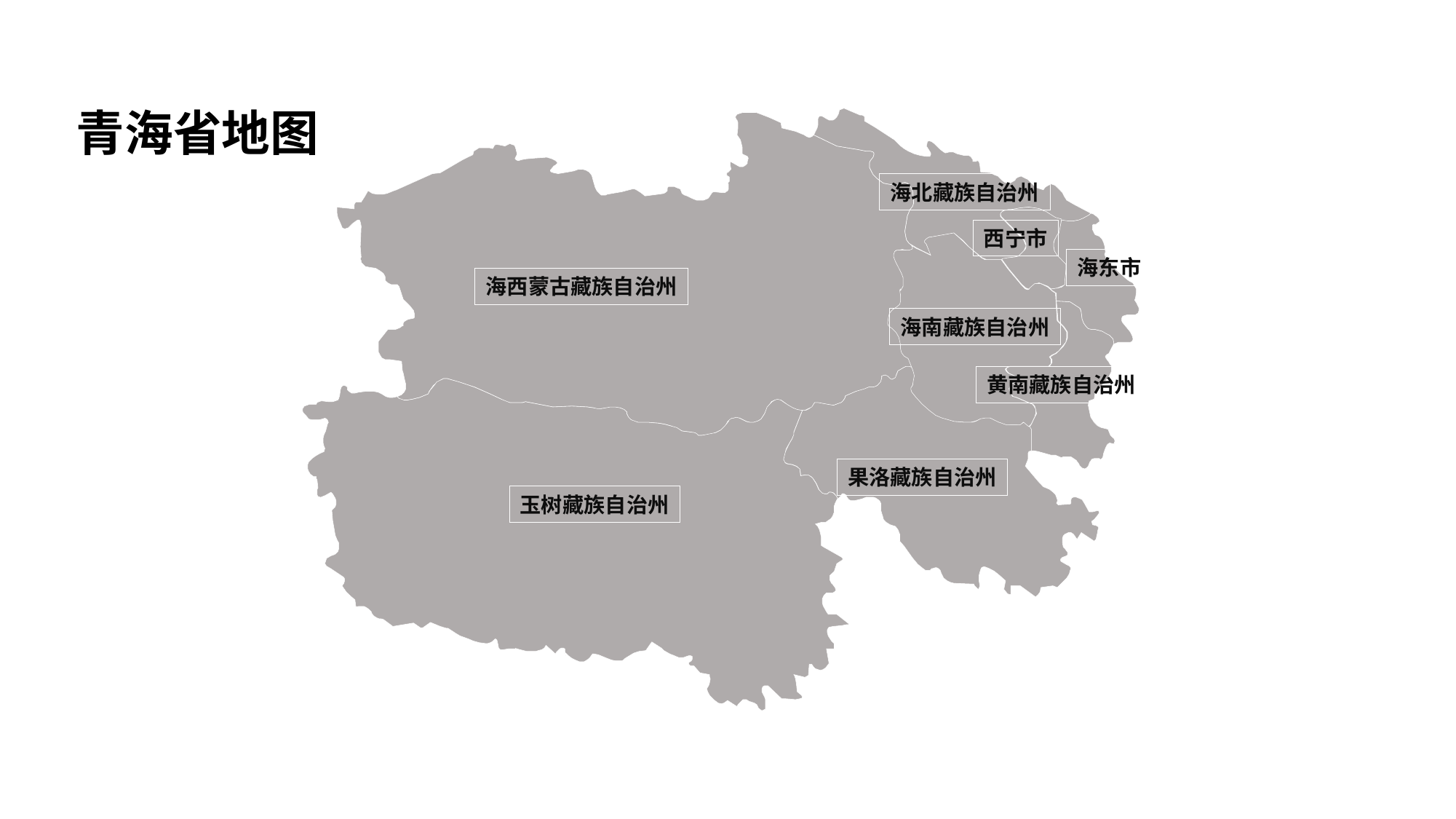

青海省地图

海北藏族自治州

西宁市

海东市
海西蒙古藏族自治州

海南藏族自治州

黄南藏族自治州

果洛藏族自治州
玉树藏族自治州